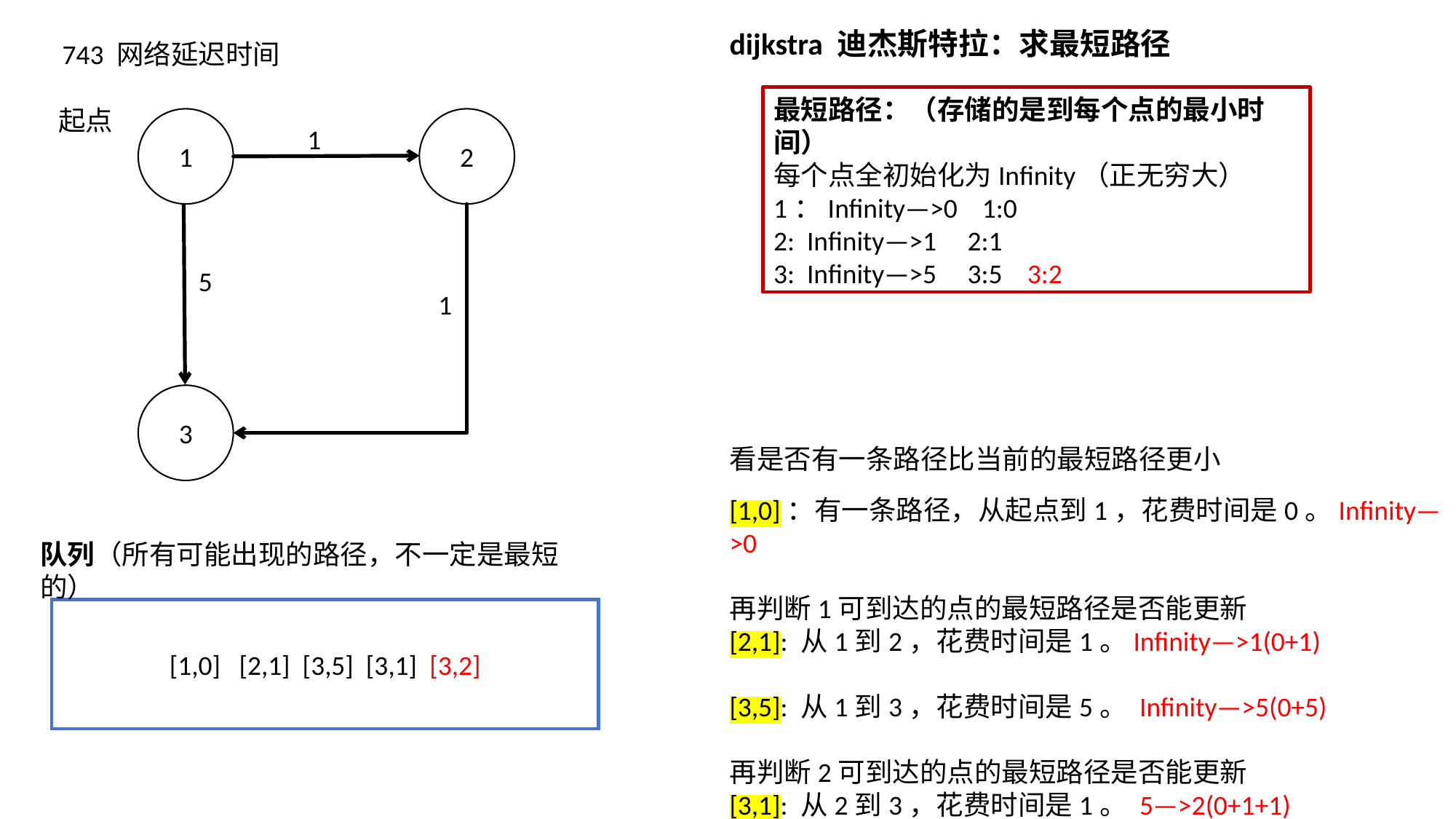

dijkstra 迪杰斯特拉：求最短路径
743 网络延迟时间
最短路径：（存储的是到每个点的最小时间）
每个点全初始化为Infinity（正无穷大）
1：Infinity—>0    1:0
2:  Infinity—>1     2:1
3:  Infinity—>5     3:5    3:2

起点
1
2
1
5
1
3
看是否有一条路径比当前的最短路径更小
[1,0]：有一条路径，从起点到1，花费时间是0。Infinity—>0

再判断1可到达的点的最短路径是否能更新
[2,1]: 从1到2，花费时间是1。Infinity—>1(0+1)

[3,5]: 从1到3，花费时间是5。 Infinity—>5(0+5)

再判断2可到达的点的最短路径是否能更新
[3,1]: 从2到3，花费时间是1。 5—>2(0+1+1)

队列（所有可能出现的路径，不一定是最短的）
[1,0]   [2,1]  [3,5]  [3,1]  [3,2]